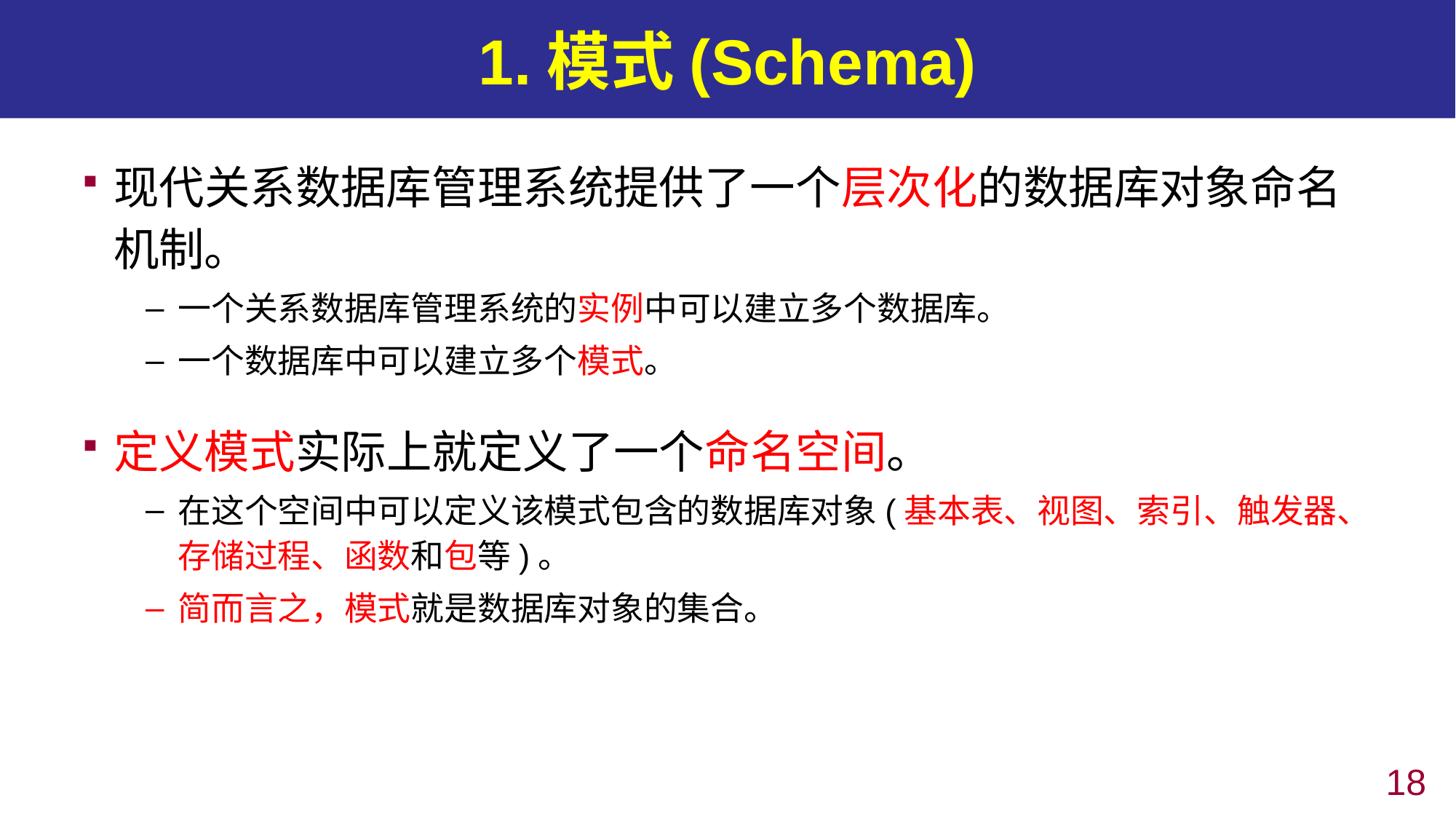

# 1.模式(Schema)
现代关系数据库管理系统提供了一个层次化的数据库对象命名机制。
一个关系数据库管理系统的实例中可以建立多个数据库。
一个数据库中可以建立多个模式。

定义模式实际上就定义了一个命名空间。
在这个空间中可以定义该模式包含的数据库对象(基本表、视图、索引、触发器、存储过程、函数和包等)。
简而言之，模式就是数据库对象的集合。
18